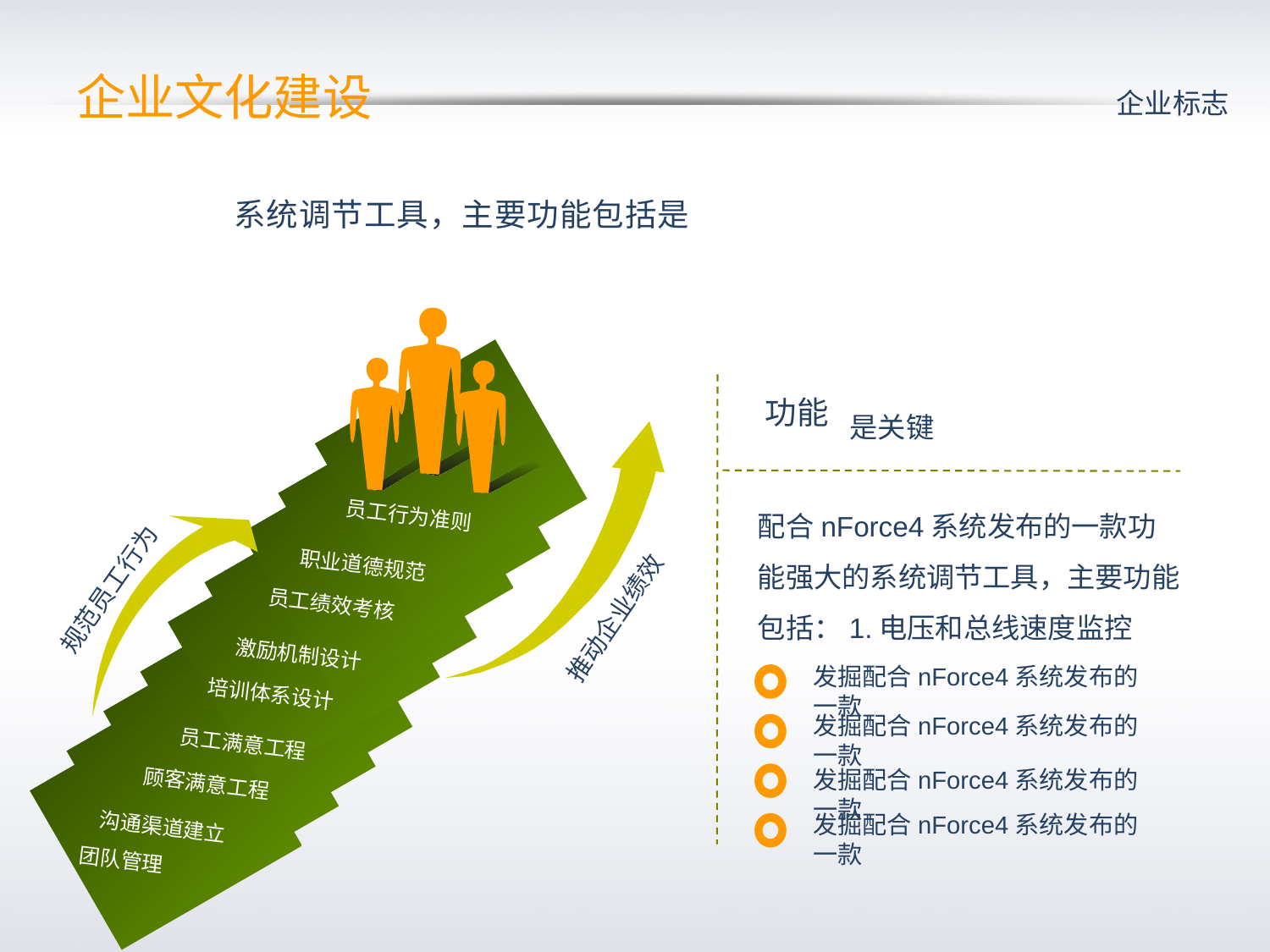

# 企业文化建设
企业标志
系统调节工具，主要功能包括是

功能
是关键

配合nForce4系统发布的一款功能强大的系统调节工具，主要功能包括：1.电压和总线速度监控
员工行为准则

规范员工行为

推动企业绩效
职业道德规范
员工绩效考核

激励机制设计
发掘配合nForce4系统发布的一款

培训体系设计
发掘配合nForce4系统发布的一款

员工满意工程
发掘配合nForce4系统发布的一款

顾客满意工程
发掘配合nForce4系统发布的一款

沟通渠道建立
团队管理